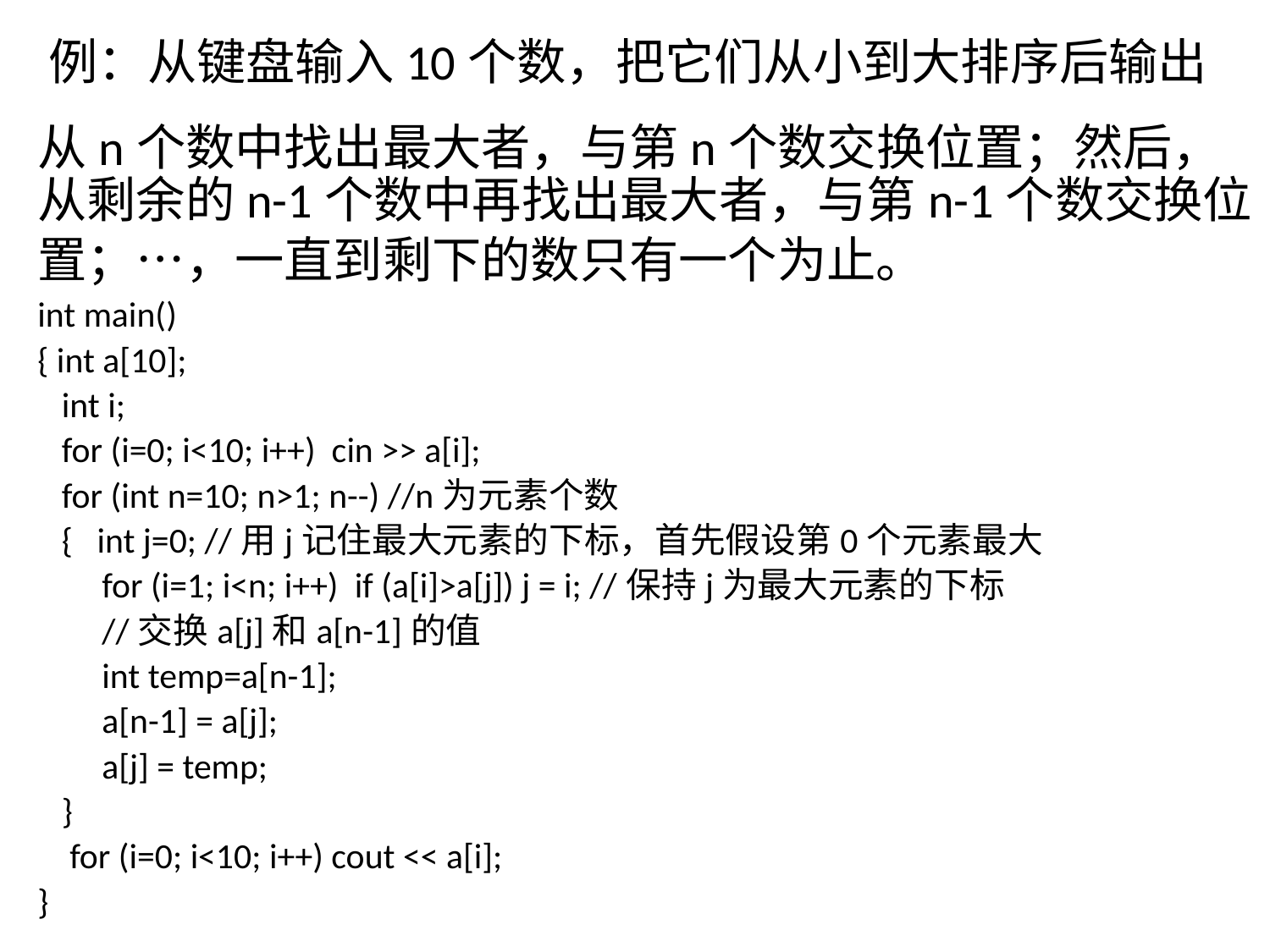

# 例：从键盘输入10个数，把它们从小到大排序后输出
从n个数中找出最大者，与第n个数交换位置；然后，从剩余的n-1个数中再找出最大者，与第n-1个数交换位置；…，一直到剩下的数只有一个为止。
int main()
{ int a[10];
   int i;
   for (i=0; i<10; i++)  cin >> a[i];
   for (int n=10; n>1; n--) //n为元素个数
   {   int j=0; //用j记住最大元素的下标，首先假设第0个元素最大
        for (i=1; i<n; i++)  if (a[i]>a[j]) j = i; //保持j为最大元素的下标
        //交换a[j]和a[n-1]的值
        int temp=a[n-1];
        a[n-1] = a[j];
        a[j] = temp;
   }
    for (i=0; i<10; i++) cout << a[i];
}